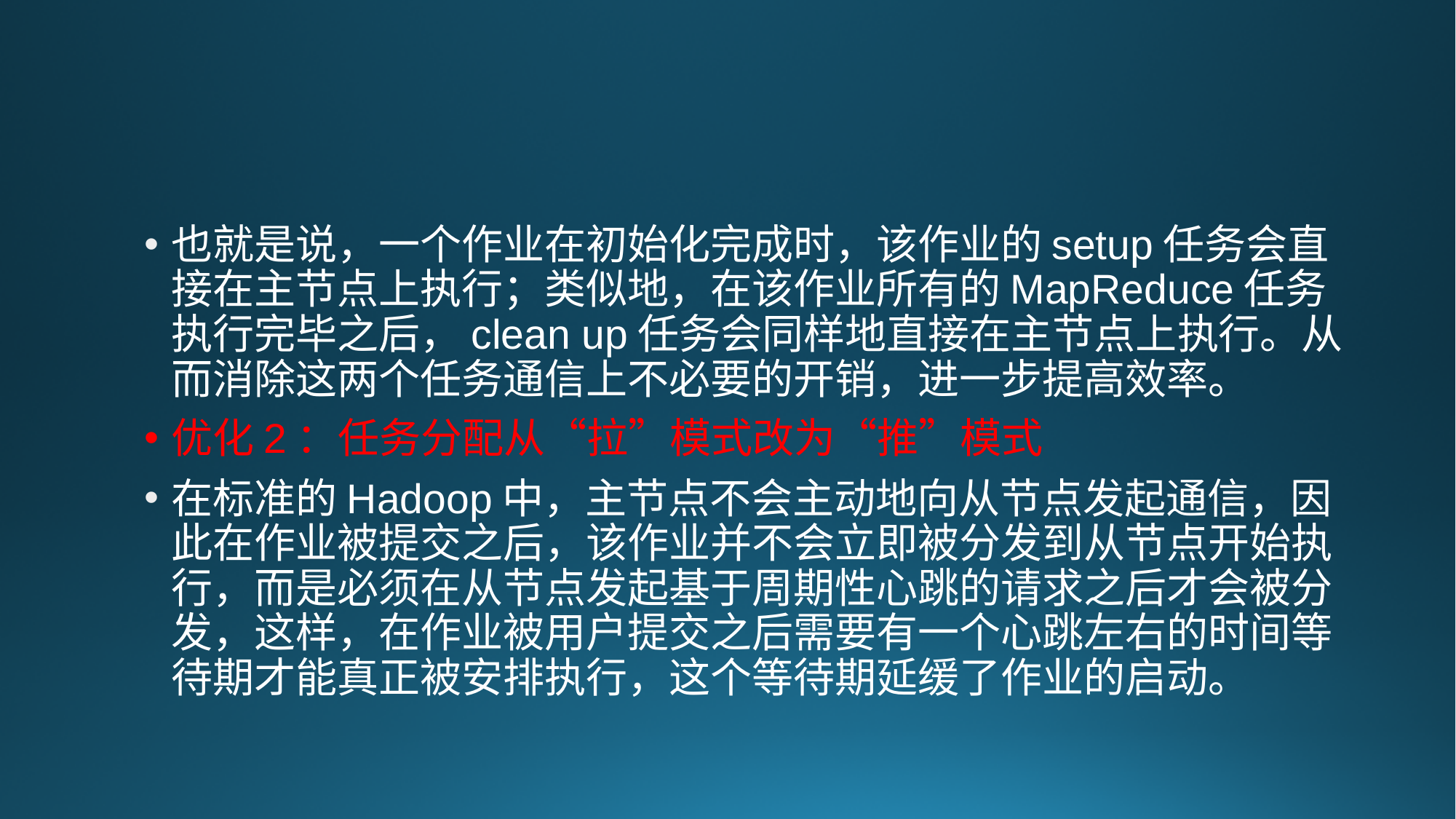

#
也就是说，一个作业在初始化完成时，该作业的setup任务会直接在主节点上执行；类似地，在该作业所有的MapReduce任务执行完毕之后，clean up任务会同样地直接在主节点上执行。从而消除这两个任务通信上不必要的开销，进一步提高效率。
优化2：任务分配从“拉”模式改为“推”模式
在标准的Hadoop中，主节点不会主动地向从节点发起通信，因此在作业被提交之后，该作业并不会立即被分发到从节点开始执行，而是必须在从节点发起基于周期性心跳的请求之后才会被分发，这样，在作业被用户提交之后需要有一个心跳左右的时间等待期才能真正被安排执行，这个等待期延缓了作业的启动。